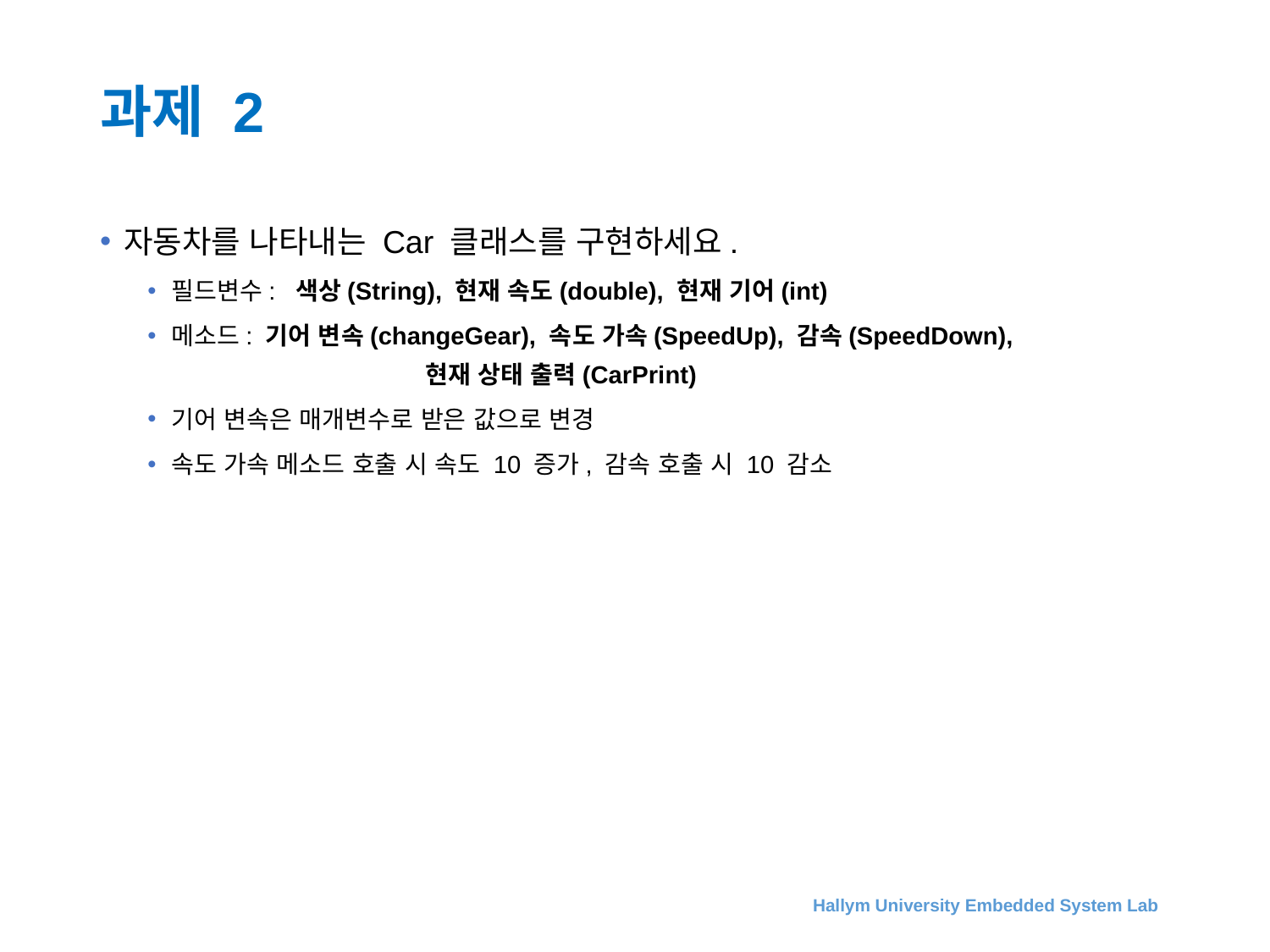

# 과제 2
자동차를 나타내는 Car 클래스를 구현하세요.
필드변수:  색상(String), 현재 속도(double), 현재 기어(int)
메소드: 기어 변속(changeGear), 속도 가속(SpeedUp), 감속(SpeedDown),
		현재 상태 출력(CarPrint)
기어 변속은 매개변수로 받은 값으로 변경
속도 가속 메소드 호출 시 속도 10 증가, 감속 호출 시 10 감소

Hallym University Embedded System Lab